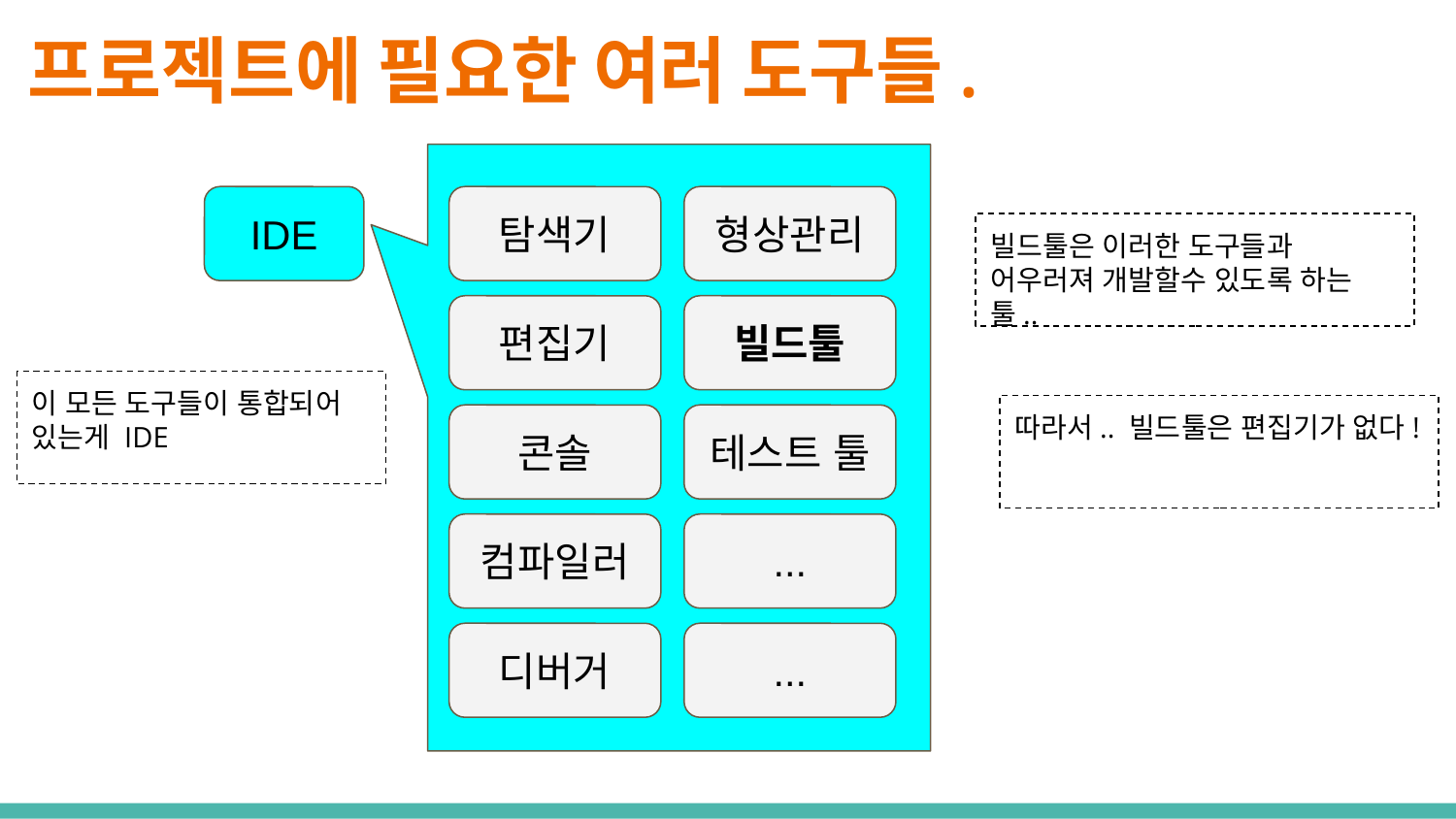

# 프로젝트에 필요한 여러 도구들.

IDE
탐색기
형상관리
빌드툴은 이러한 도구들과 어우러져 개발할수 있도록 하는 툴..
편집기
빌드툴
이 모든 도구들이 통합되어
있는게 IDE
따라서.. 빌드툴은 편집기가 없다!
콘솔
테스트 툴
컴파일러
...
디버거
...